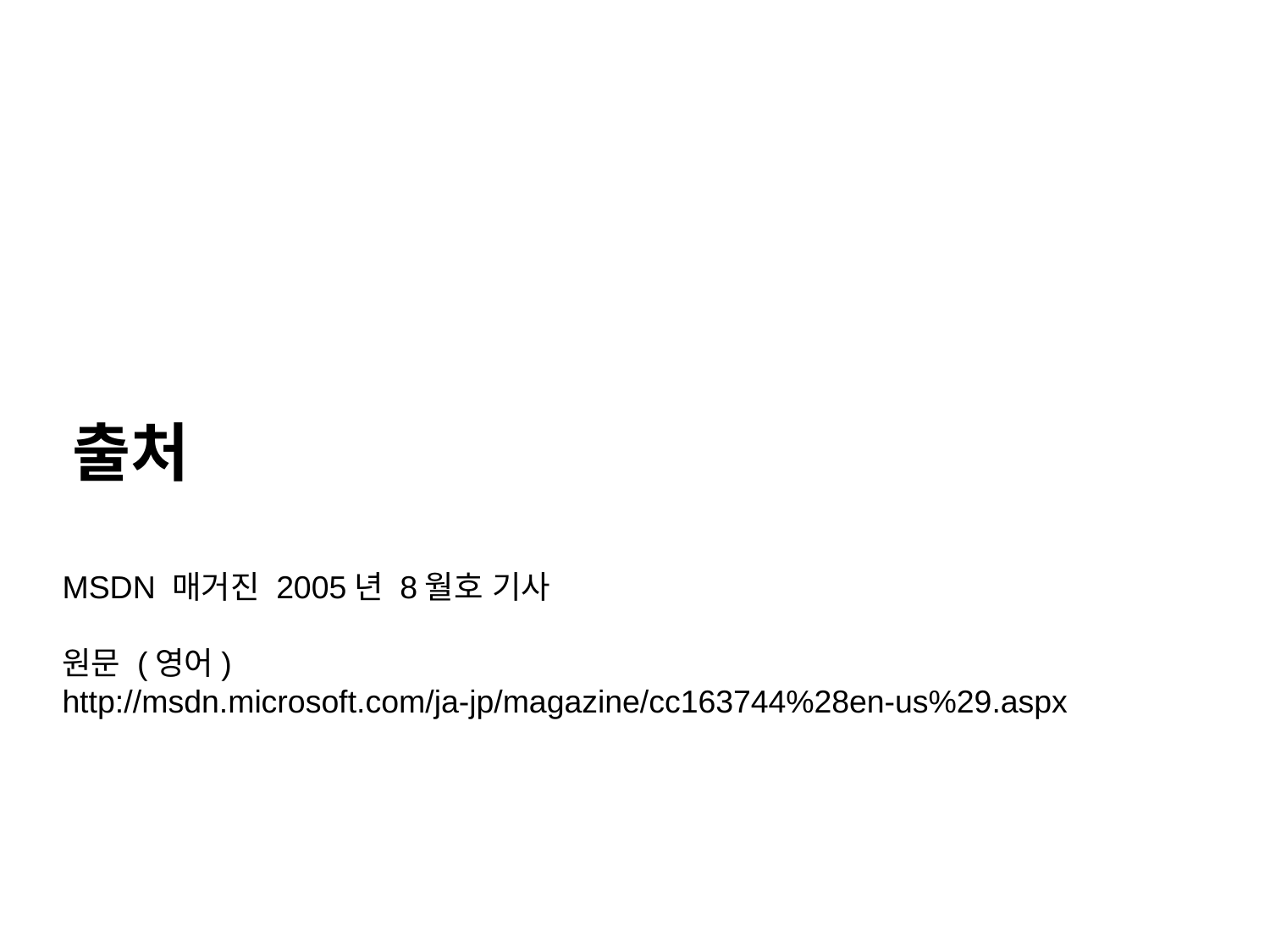

출처
MSDN 매거진 2005년 8월호 기사

원문 (영어)
http://msdn.microsoft.com/ja-jp/magazine/cc163744%28en-us%29.aspx